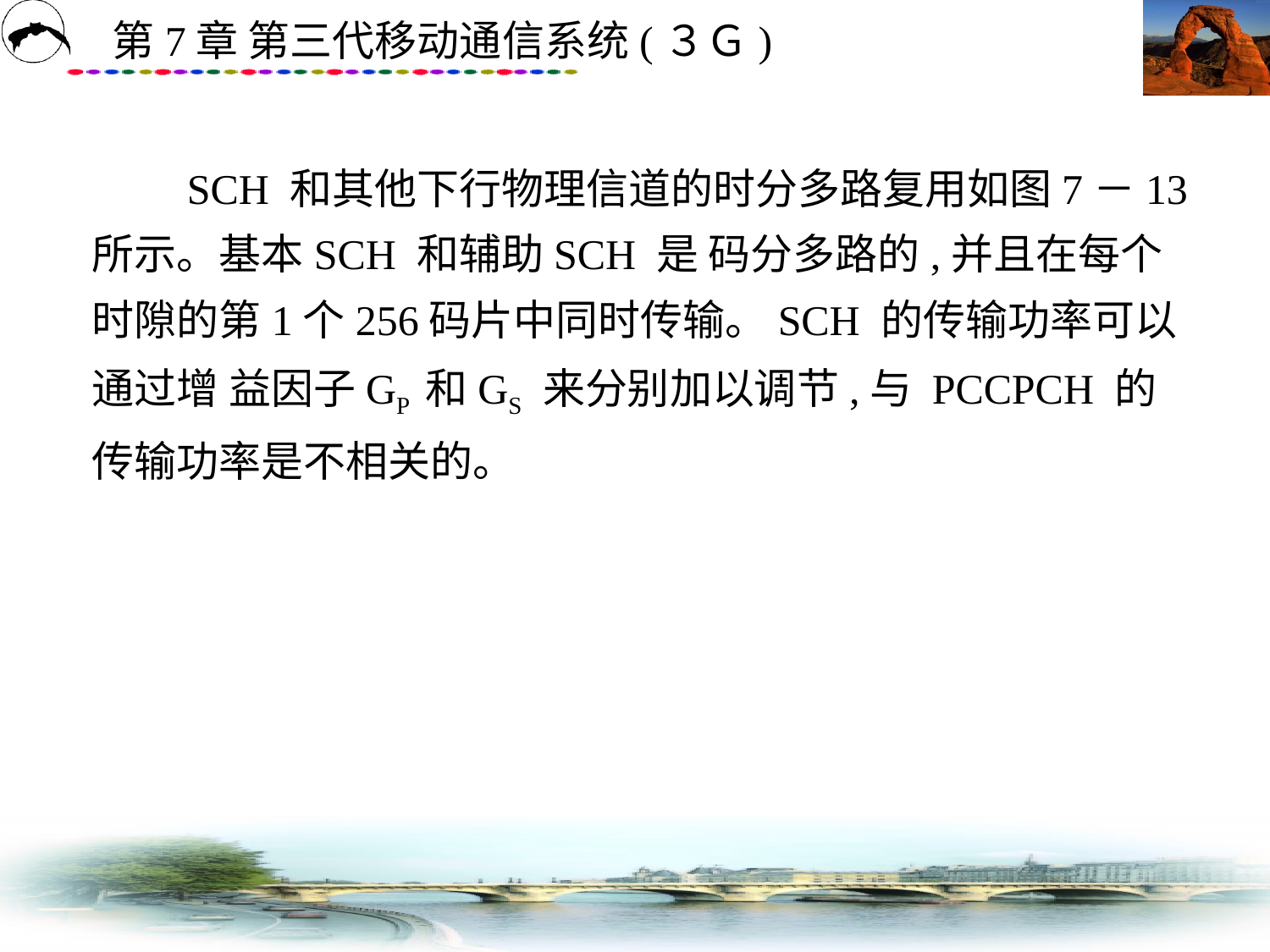

# SCH 和其他下行物理信道的时分多路复用如图7－13所示。基本SCH 和辅助SCH 是 码分多路的,并且在每个时隙的第1个256码片中同时传输。SCH 的传输功率可以通过增 益因子GP 和GS 来分别加以调节,与 PCCPCH 的传输功率是不相关的。